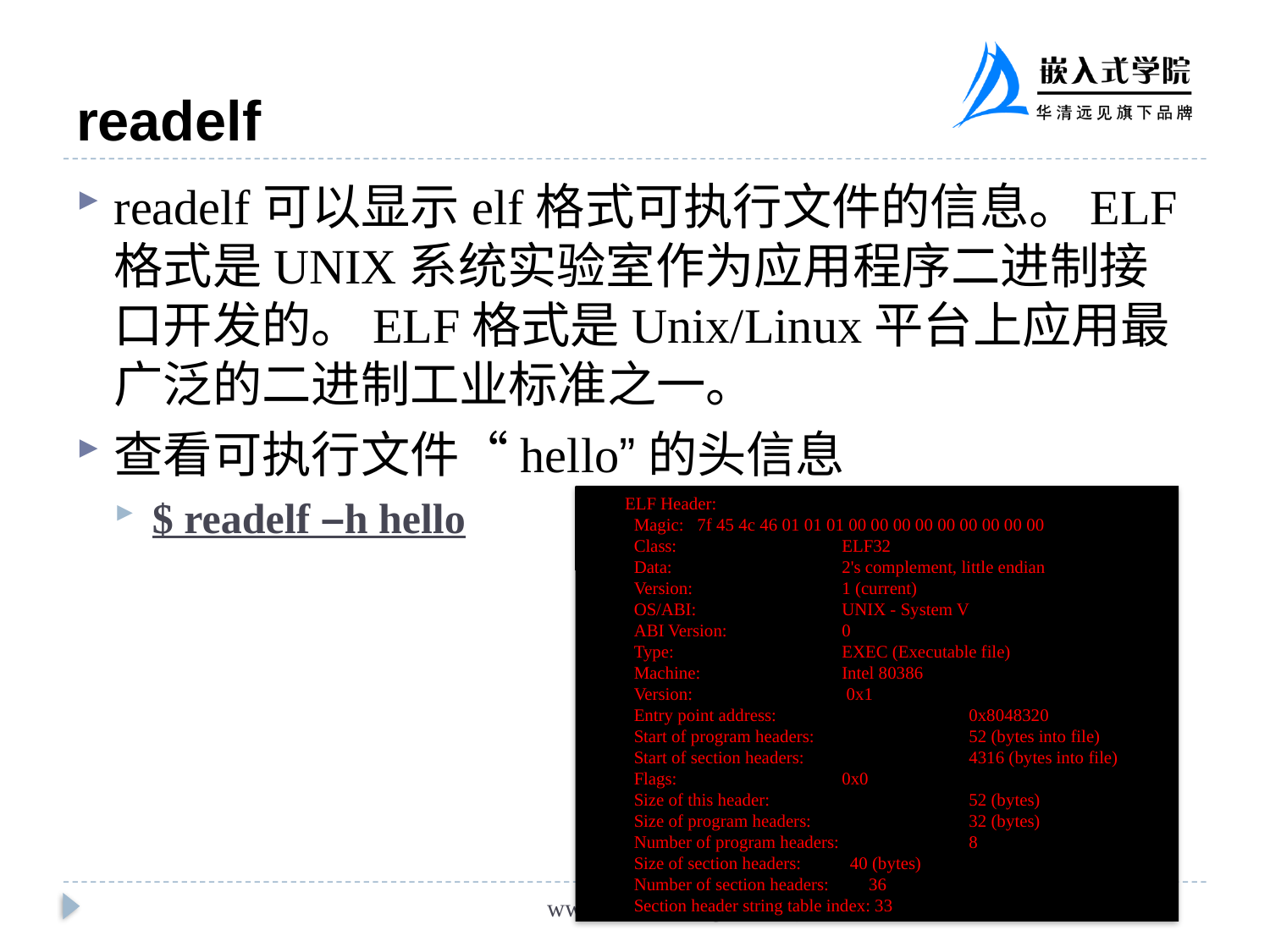

# readelf
readelf可以显示elf格式可执行文件的信息。ELF格式是UNIX系统实验室作为应用程序二进制接口开发的。ELF格式是Unix/Linux平台上应用最广泛的二进制工业标准之一。
查看可执行文件“hello”的头信息
$ readelf –h hello

ELF Header:
  Magic:   7f 45 4c 46 01 01 01 00 00 00 00 00 00 00 00 00
  Class:                             	ELF32
  Data:                              	2's complement, little endian
  Version:                            	1 (current)
  OS/ABI:                            	UNIX - System V
  ABI Version:                        	0
  Type:                              	EXEC (Executable file)
  Machine:                           	Intel 80386
  Version:                            	 0x1
  Entry point address:                   	0x8048320
  Start of program headers:         	52 (bytes into file)
  Start of section headers:      		4316 (bytes into file)
  Flags:                             	0x0
  Size of this header:               		52 (bytes)
  Size of program headers:           	32 (bytes)
  Number of program headers:         	8
  Size of section headers:           40 (bytes)
  Number of section headers:         36
  Section header string table index: 33
www.embedu.org
www.embedu.org